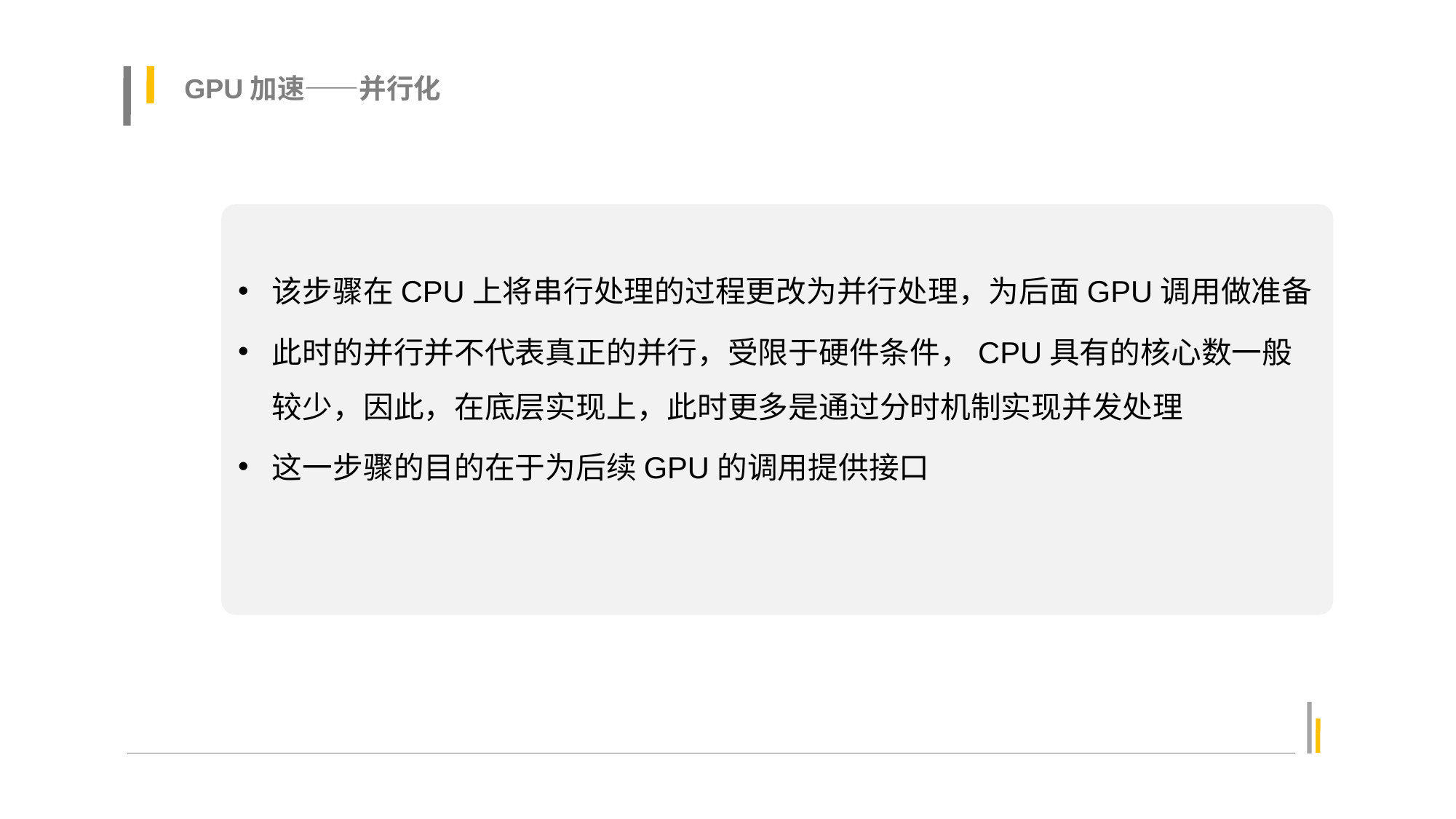

GPU加速——并行化

该步骤在CPU上将串行处理的过程更改为并行处理，为后面GPU调用做准备
此时的并行并不代表真正的并行，受限于硬件条件，CPU具有的核心数一般较少，因此，在底层实现上，此时更多是通过分时机制实现并发处理
这一步骤的目的在于为后续GPU的调用提供接口